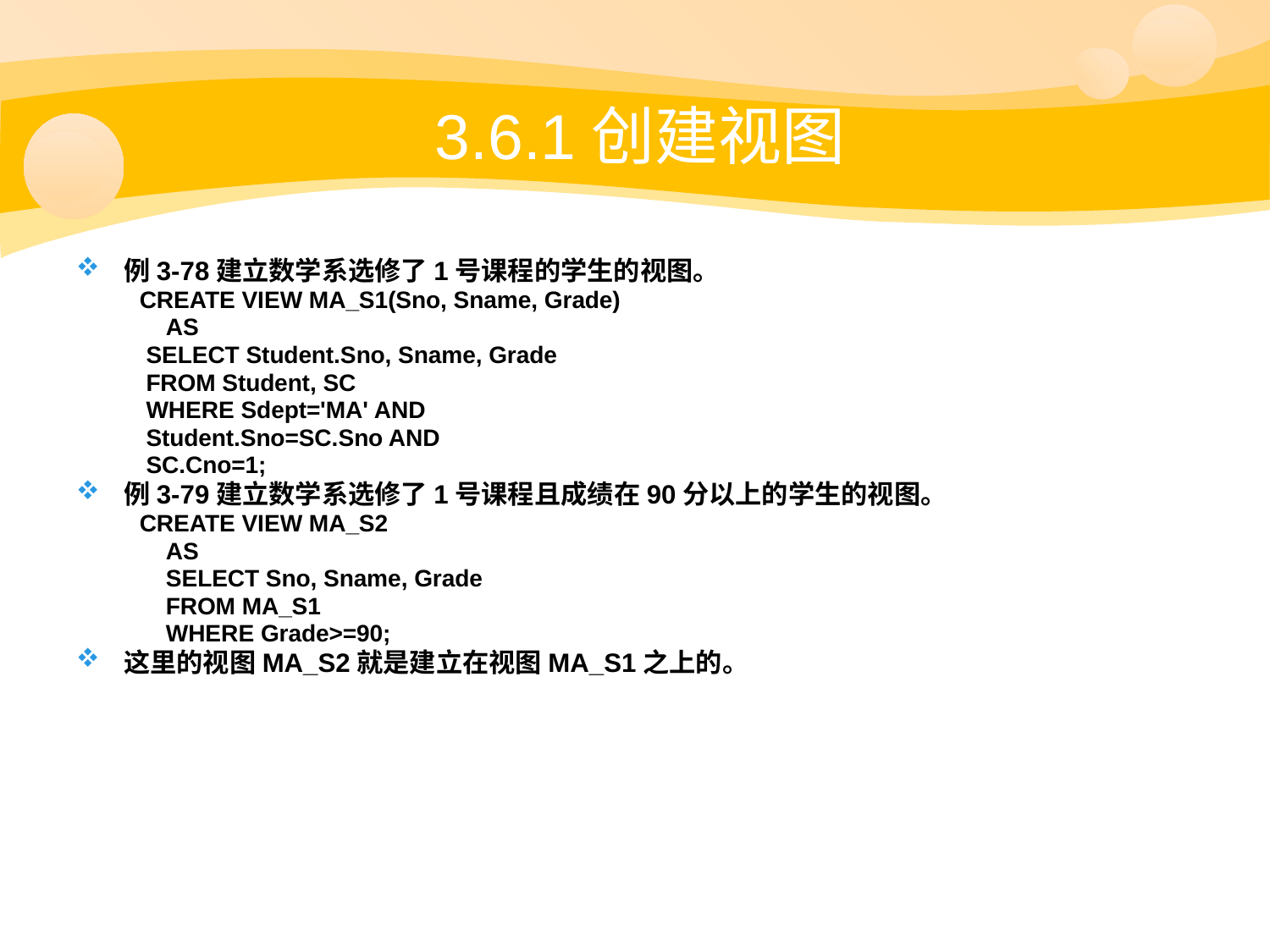

# 3.6.1创建视图
例3-78建立数学系选修了1号课程的学生的视图。
CREATE VIEW MA_S1(Sno, Sname, Grade)
    AS
 SELECT Student.Sno, Sname, Grade
 FROM Student, SC
 WHERE Sdept='MA' AND
 Student.Sno=SC.Sno AND
 SC.Cno=1;
例3-79建立数学系选修了1号课程且成绩在90分以上的学生的视图。
CREATE VIEW MA_S2
    AS
    SELECT Sno, Sname, Grade
    FROM MA_S1
    WHERE Grade>=90;
这里的视图MA_S2就是建立在视图MA_S1之上的。